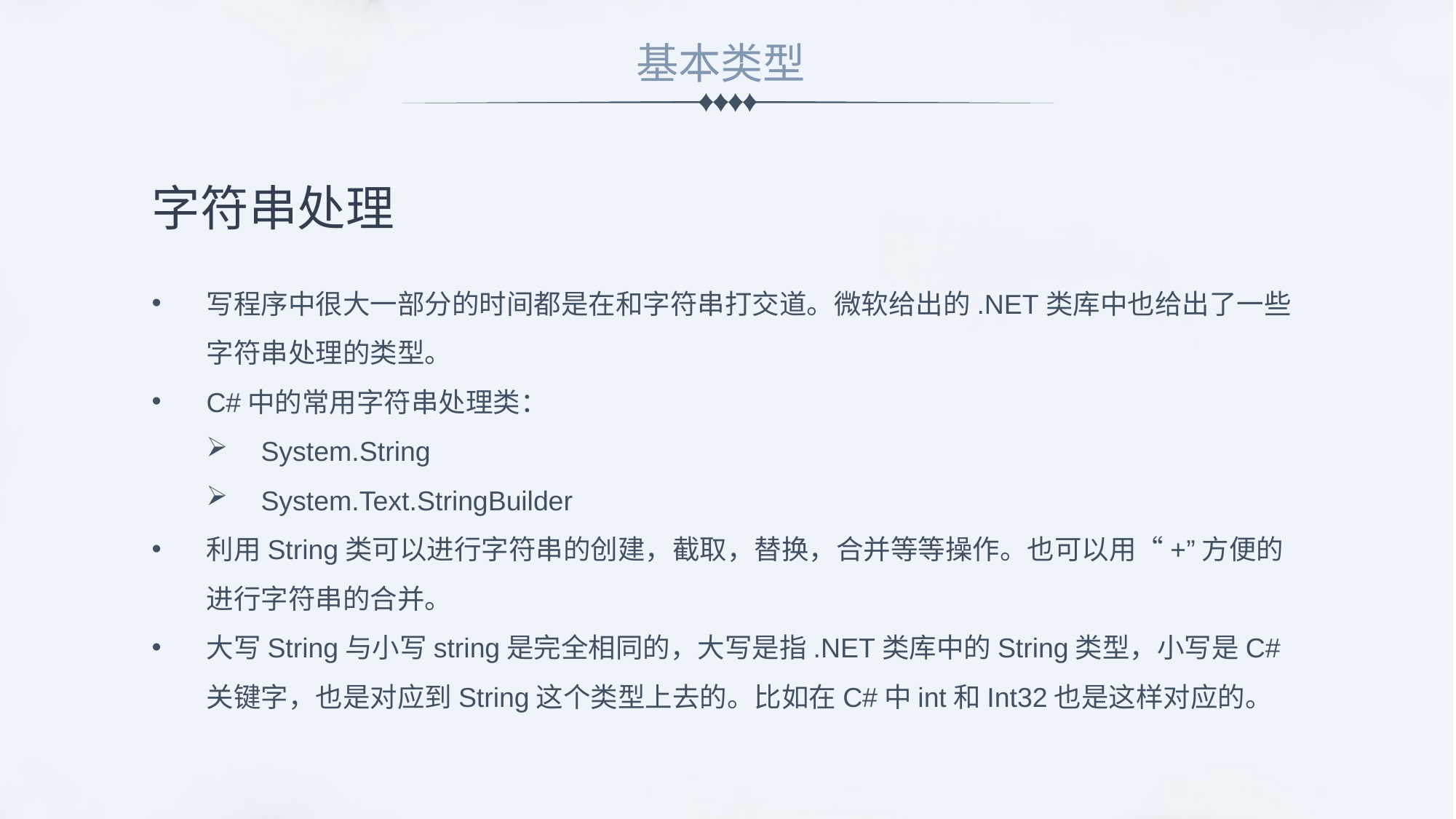

字符串处理
写程序中很大一部分的时间都是在和字符串打交道。微软给出的.NET类库中也给出了一些字符串处理的类型。
C#中的常用字符串处理类：
System.String
System.Text.StringBuilder
利用String类可以进行字符串的创建，截取，替换，合并等等操作。也可以用“+”方便的进行字符串的合并。
大写String与小写string是完全相同的，大写是指.NET类库中的String类型，小写是C#关键字，也是对应到String这个类型上去的。比如在C#中int和Int32也是这样对应的。